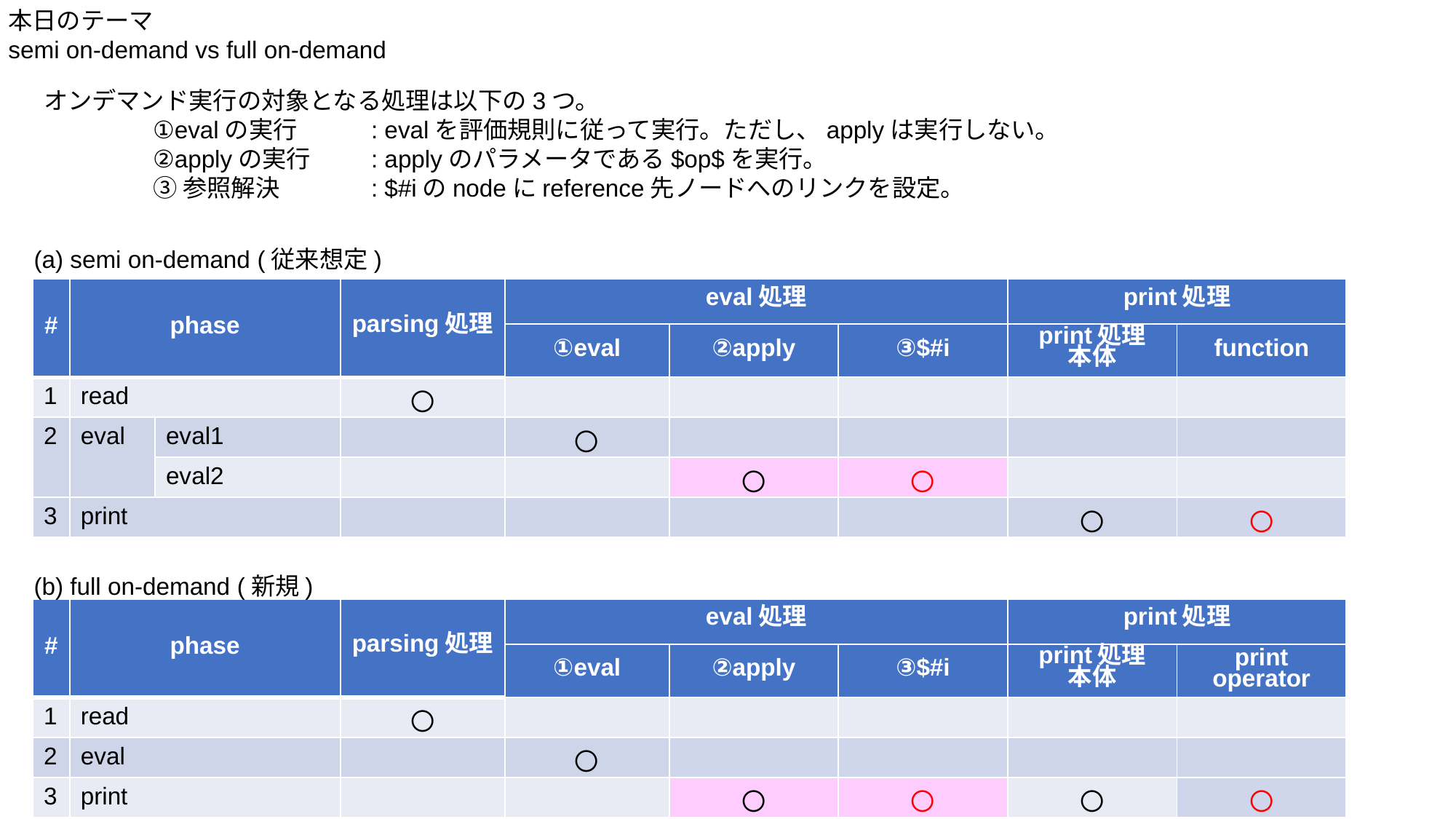

本日のテーマ
semi on-demand vs full on-demand
オンデマンド実行の対象となる処理は以下の3つ。
①evalの実行	: evalを評価規則に従って実行。ただし、applyは実行しない。
②applyの実行	: applyのパラメータである$op$を実行。
③参照解決	: $#iのnodeにreference先ノードへのリンクを設定。
(a) semi on-demand (従来想定)
| # | phase |  | parsing処理 | eval処理 |  |  | print処理 |  |
| --- | --- | --- | --- | --- | --- | --- | --- | --- |
|  |  |  | parsing | ①eval | ②apply | ③$#i | print処理 本体 | function |
| 1 | read |  | 〇 |  |  |  |  |  |
| 2 | eval | eval1 |  | 〇 |  |  |  |  |
|  |  | eval2 |  |  | 〇 | 〇 |  |  |
| 3 | print |  |  |  |  |  | 〇 | 〇 |
(b) full on-demand (新規)
| # | phase | parsing処理 | eval処理 |  |  | print処理 |  |
| --- | --- | --- | --- | --- | --- | --- | --- |
|  |  | parsing | ①eval | ②apply | ③$#i | print処理 本体 | print operator |
| 1 | read | 〇 |  |  |  |  |  |
| 2 | eval |  | 〇 |  |  |  |  |
| 3 | print |  |  | 〇 | 〇 | 〇 | 〇 |